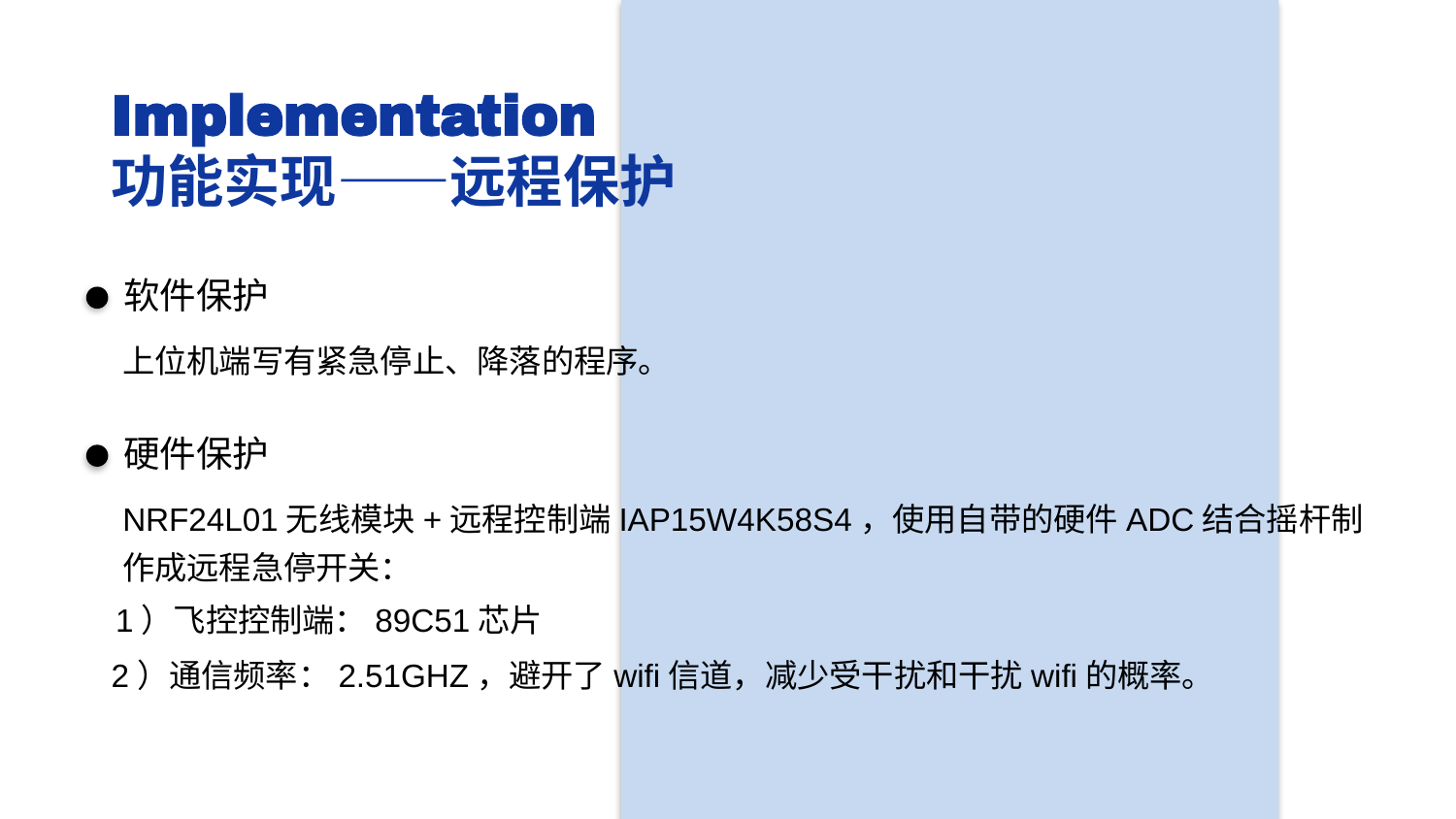

Implementation
功能实现——远程保护
软件保护

上位机端写有紧急停止、降落的程序。
硬件保护

NRF24L01无线模块+远程控制端IAP15W4K58S4，使用自带的硬件ADC结合摇杆制作成远程急停开关：
1）飞控控制端：89C51芯片
2）通信频率：2.51GHZ，避开了wifi信道，减少受干扰和干扰wifi的概率。